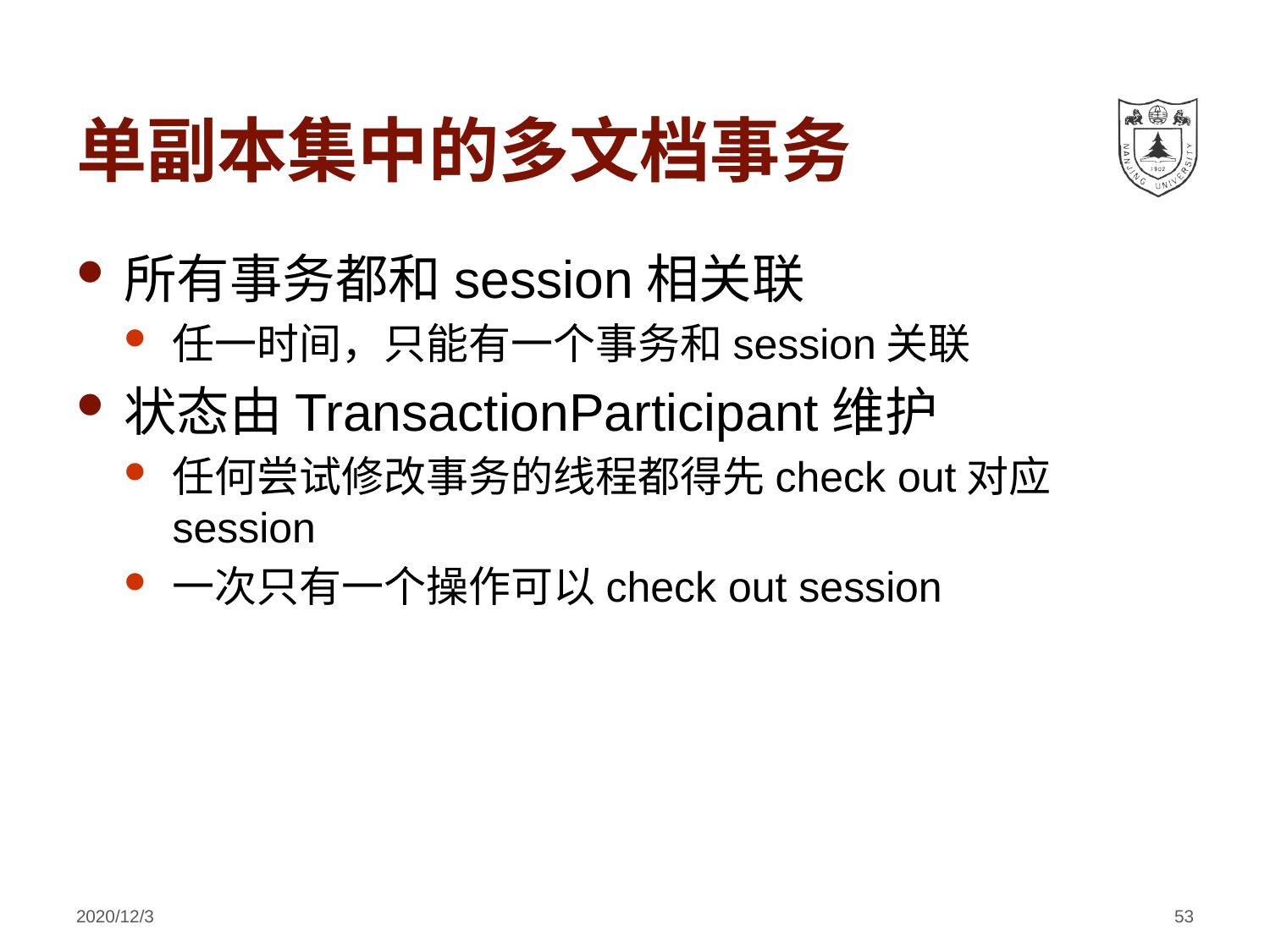

# 单副本集中的多文档事务
所有事务都和session相关联
任一时间，只能有一个事务和session关联
状态由TransactionParticipant维护
任何尝试修改事务的线程都得先check out对应session
一次只有一个操作可以check out session

2020/12/3

53